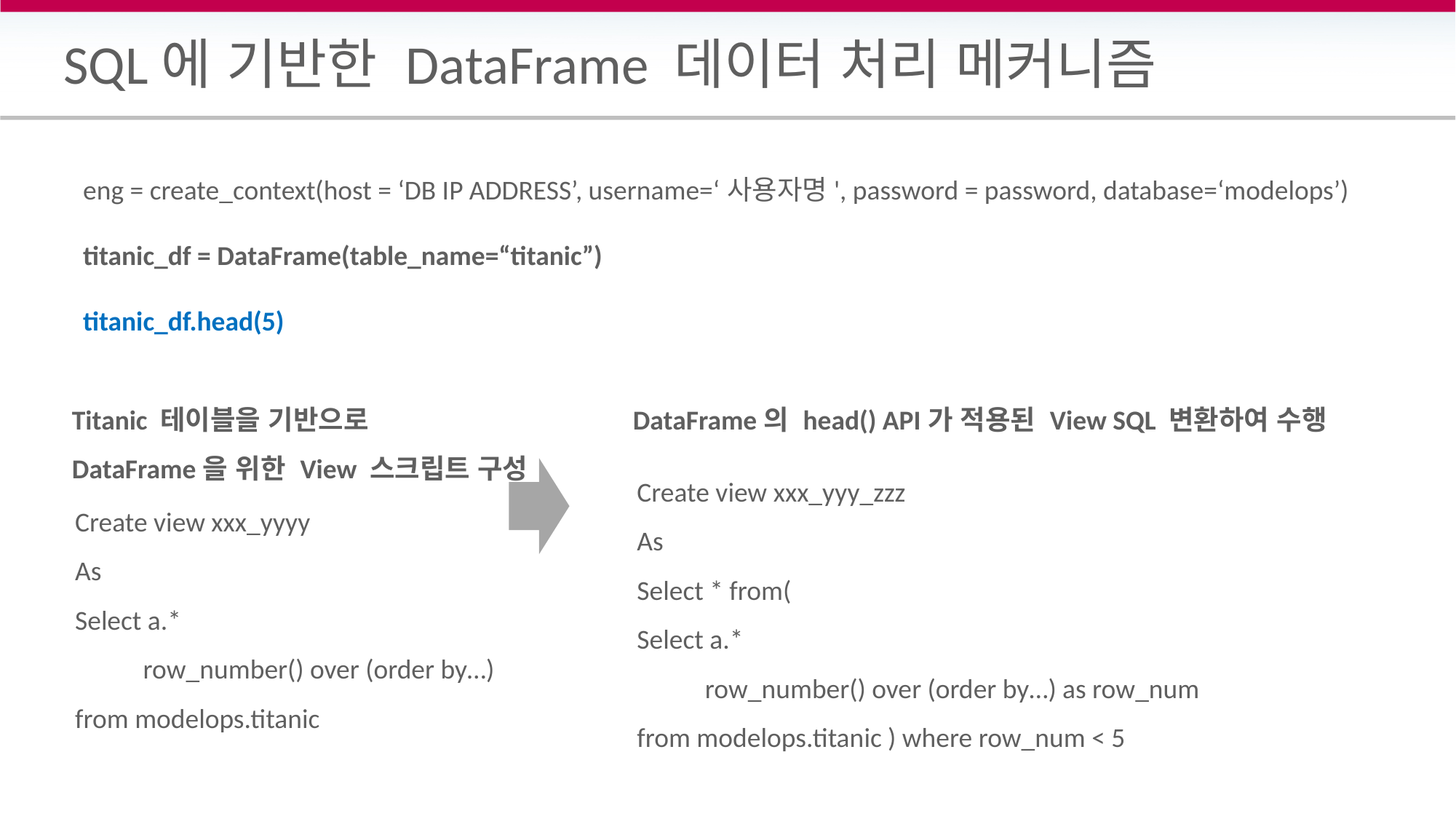

# SQL에 기반한 DataFrame 데이터 처리 메커니즘
eng = create_context(host = ‘DB IP ADDRESS’, username=‘사용자명', password = password, database=‘modelops’)

titanic_df = DataFrame(table_name=“titanic”)

titanic_df.head(5)
Titanic 테이블을 기반으로
DataFrame을 위한 View 스크립트 구성
Create view xxx_yyyy
As
Select a.*
           row_number() over (order by…)
from modelops.titanic
DataFrame의 head() API가 적용된 View SQL 변환하여 수행
Create view xxx_yyy_zzz
As
Select * from(
Select a.*
           row_number() over (order by…) as row_num
from modelops.titanic ) where row_num < 5